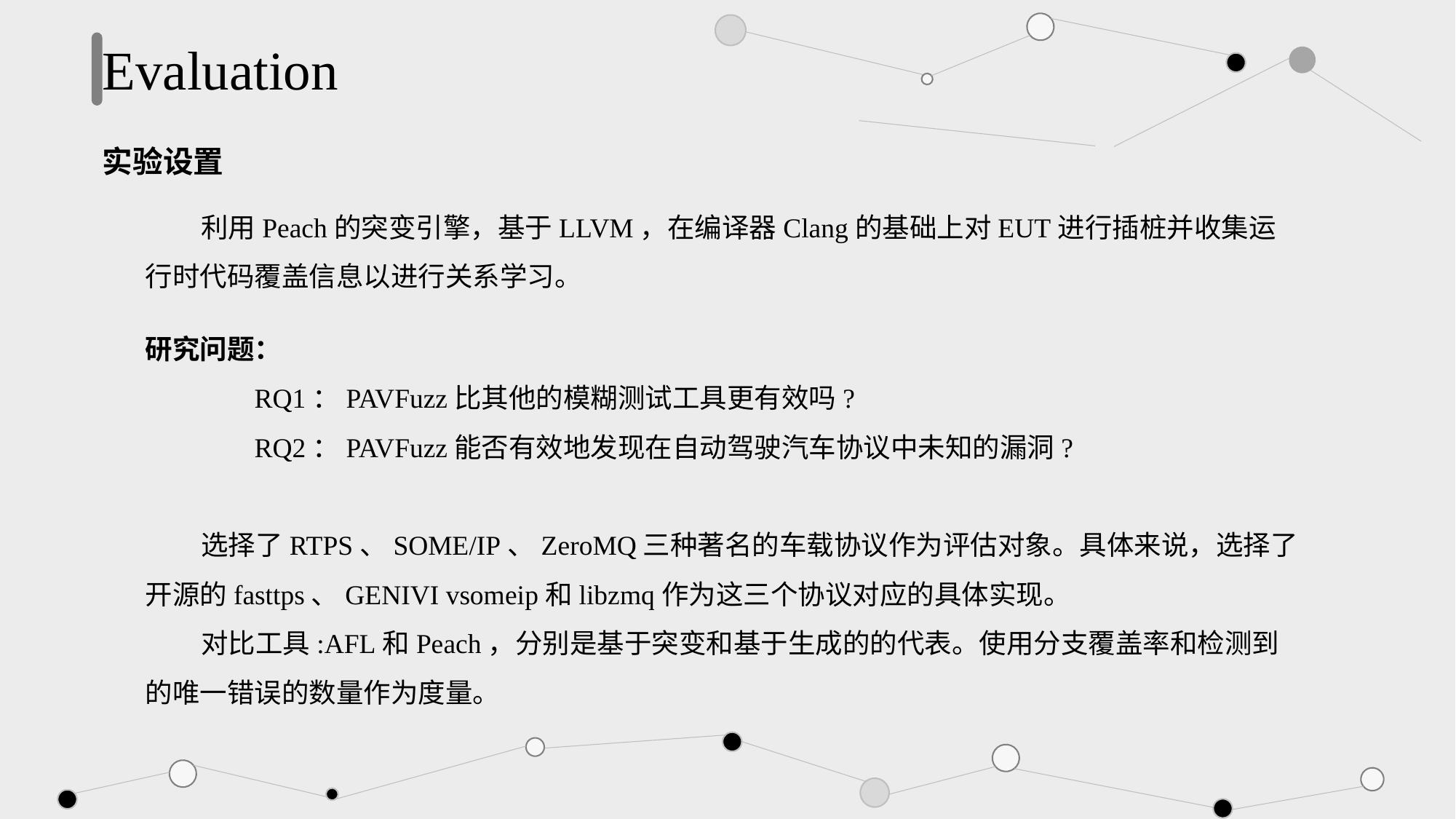

Evaluation

实验设置
        利用Peach的突变引擎，基于LLVM，在编译器Clang的基础上对EUT进行插桩并收集运行时代码覆盖信息以进行关系学习。
研究问题：
	RQ1：PAVFuzz比其他的模糊测试工具更有效吗?
	RQ2：PAVFuzz能否有效地发现在自动驾驶汽车协议中未知的漏洞?
        选择了RTPS、SOME/IP、ZeroMQ三种著名的车载协议作为评估对象。具体来说，选择了开源的fasttps、GENIVI vsomeip和libzmq作为这三个协议对应的具体实现。
        对比工具:AFL和Peach，分别是基于突变和基于生成的的代表。使用分支覆盖率和检测到的唯一错误的数量作为度量。